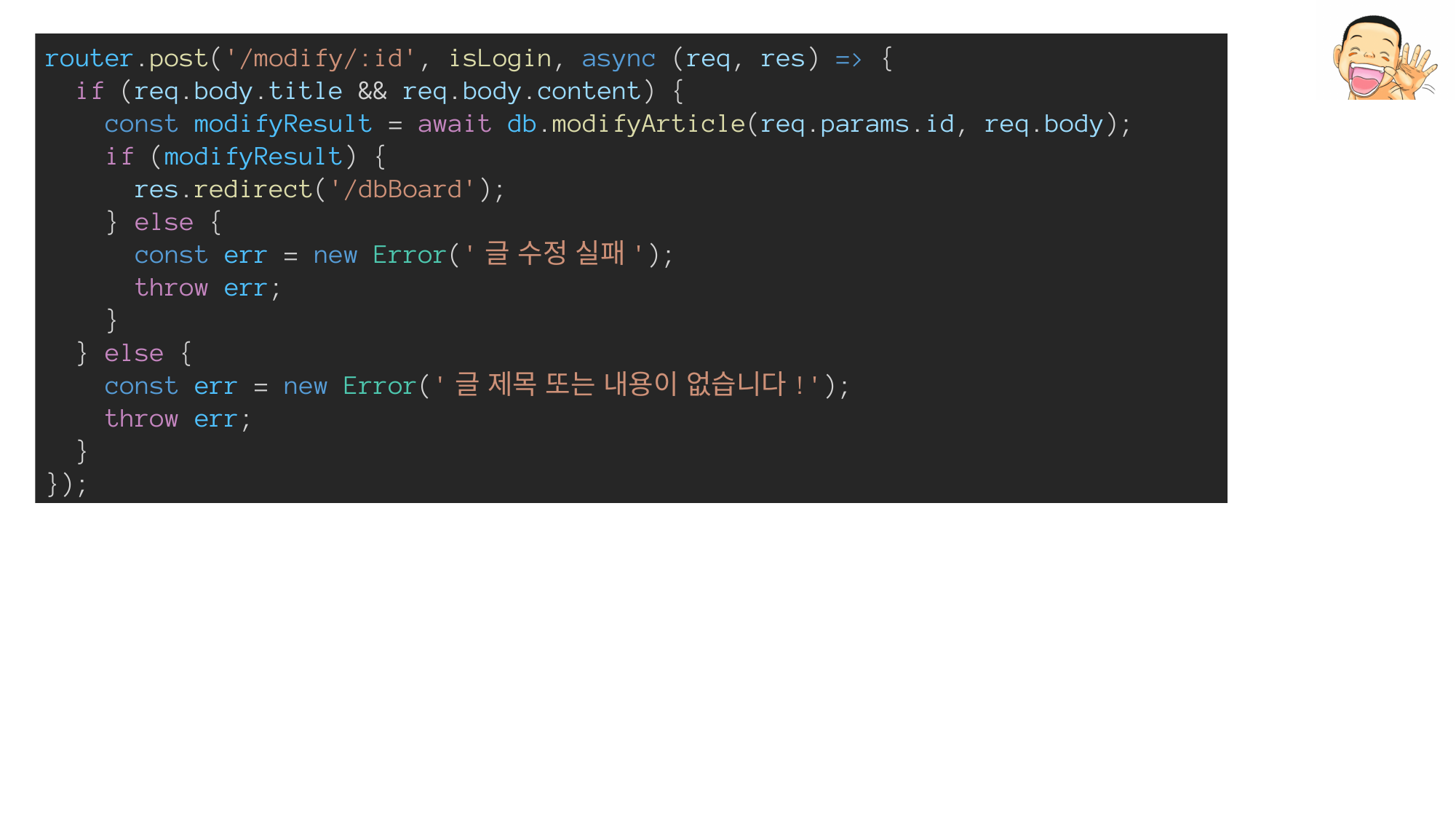

router.post('/modify/:id', isLogin, async (req, res) => {
  if (req.body.title && req.body.content) {
    const modifyResult = await db.modifyArticle(req.params.id, req.body);
    if (modifyResult) {
      res.redirect('/dbBoard');
    } else {
      const err = new Error('글 수정 실패');
      throw err;
    }
  } else {
    const err = new Error('글 제목 또는 내용이 없습니다!');
    throw err;
  }
});